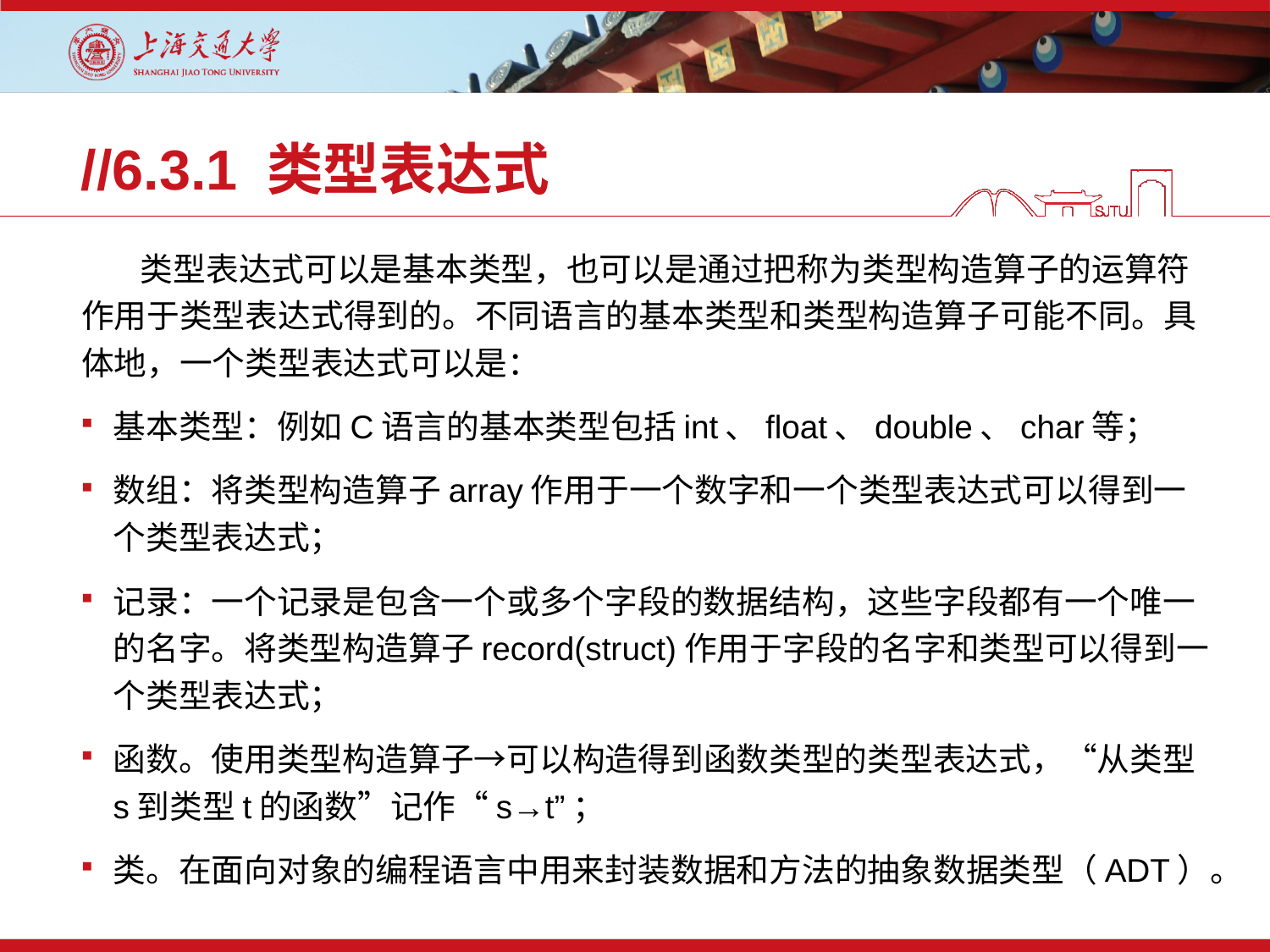

# //6.3.1 类型表达式
       类型表达式可以是基本类型，也可以是通过把称为类型构造算子的运算符作用于类型表达式得到的。不同语言的基本类型和类型构造算子可能不同。具体地，一个类型表达式可以是：
基本类型：例如C语言的基本类型包括int、float、double、char等；
数组：将类型构造算子array作用于一个数字和一个类型表达式可以得到一个类型表达式；
记录：一个记录是包含一个或多个字段的数据结构，这些字段都有一个唯一的名字。将类型构造算子record(struct)作用于字段的名字和类型可以得到一个类型表达式；
函数。使用类型构造算子→可以构造得到函数类型的类型表达式，“从类型s到类型t的函数”记作“s→t”；
类。在面向对象的编程语言中用来封装数据和方法的抽象数据类型（ADT）。